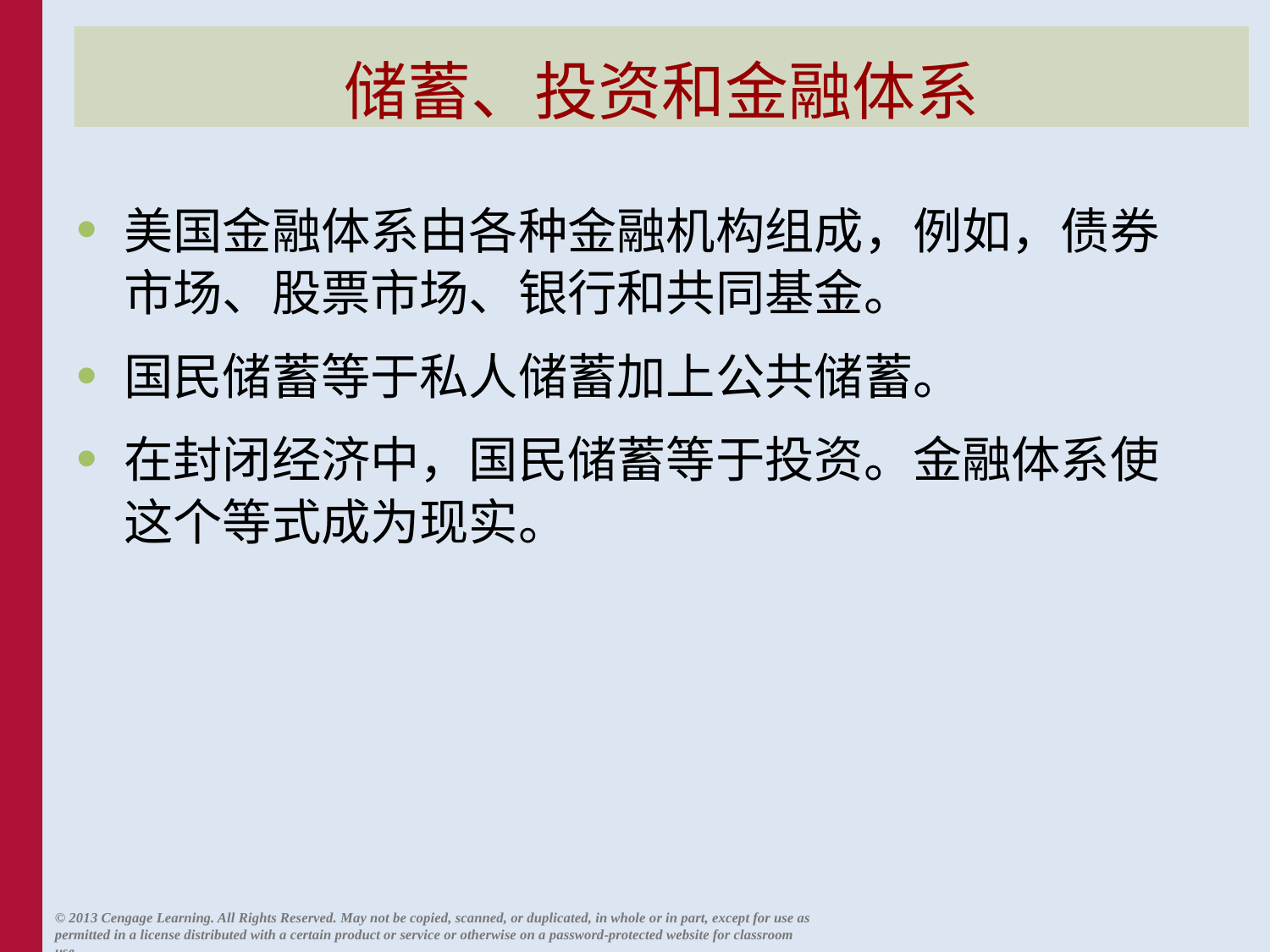

储蓄、投资和金融体系
美国金融体系由各种金融机构组成，例如，债券市场、股票市场、银行和共同基金。
国民储蓄等于私人储蓄加上公共储蓄。
在封闭经济中，国民储蓄等于投资。金融体系使这个等式成为现实。

© 2013 Cengage Learning. All Rights Reserved. May not be copied, scanned, or duplicated, in whole or in part, except for use as permitted in a license distributed with a certain product or service or otherwise on a password-protected website for classroom use.